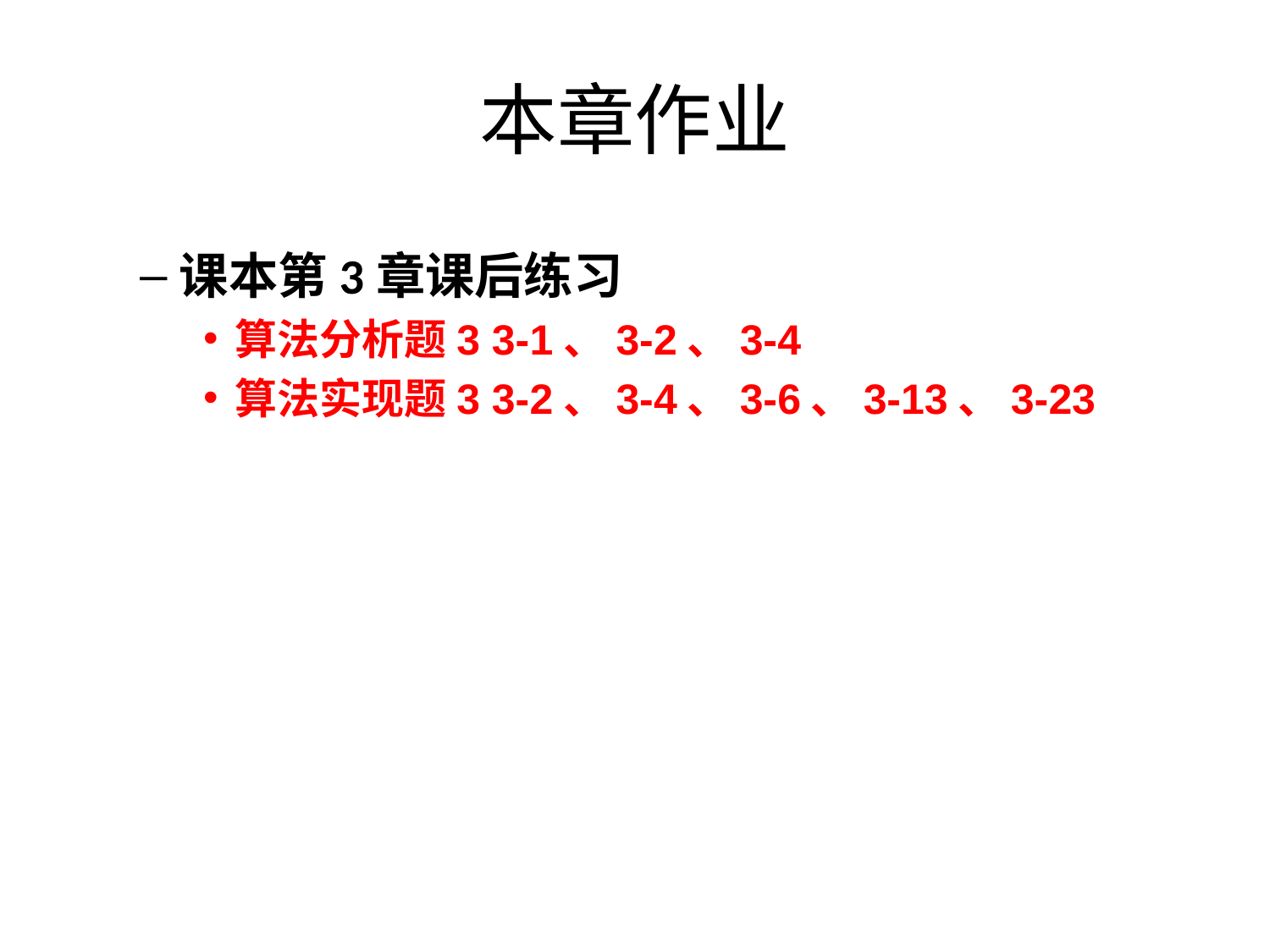

# 本章作业
课本第3章课后练习
算法分析题3 3-1、3-2、3-4
算法实现题3 3-2、3-4、3-6、3-13、3-23